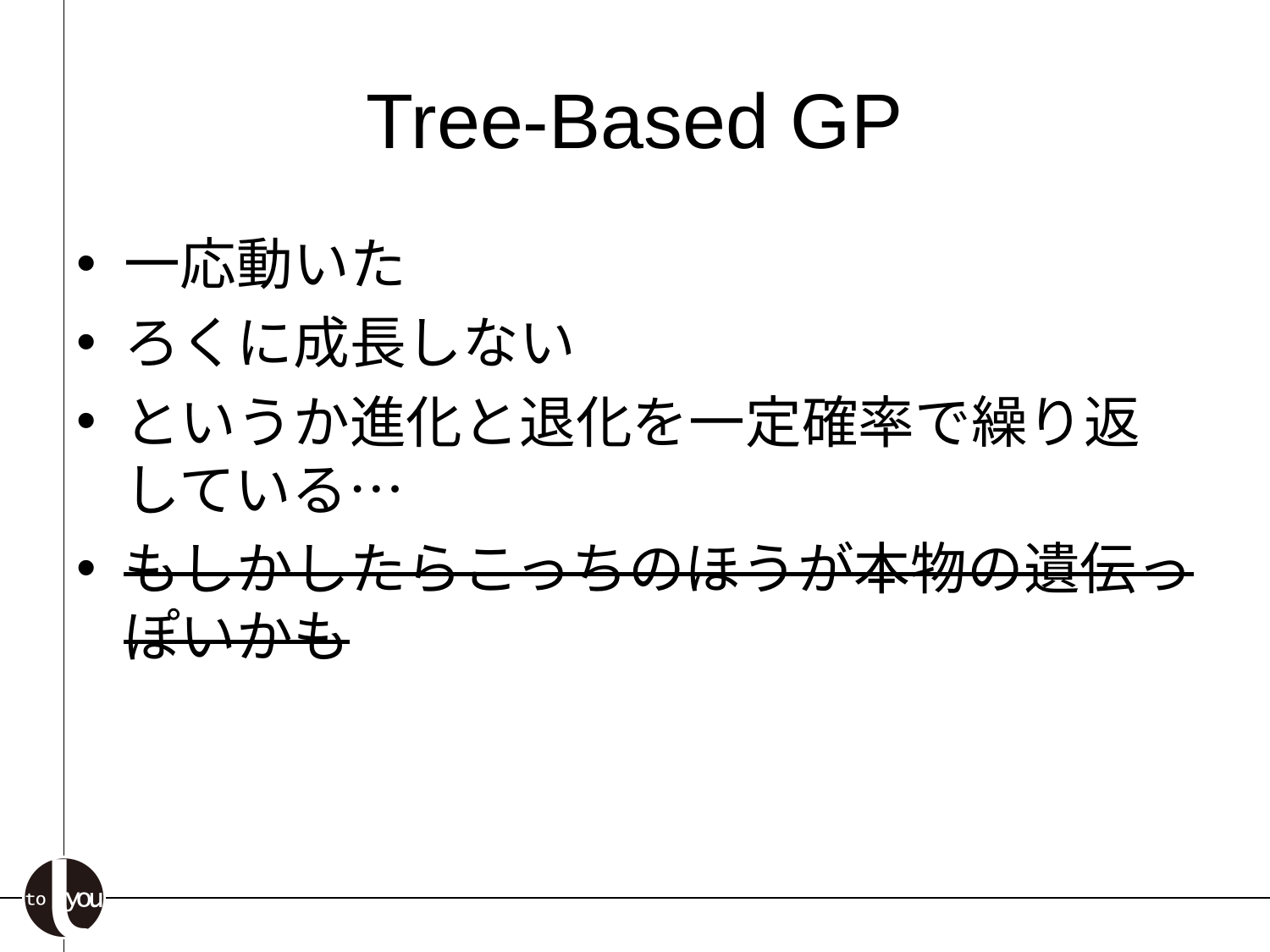

# Tree-Based GP
一応動いた
ろくに成長しない
というか進化と退化を一定確率で繰り返している…
もしかしたらこっちのほうが本物の遺伝っぽいかも